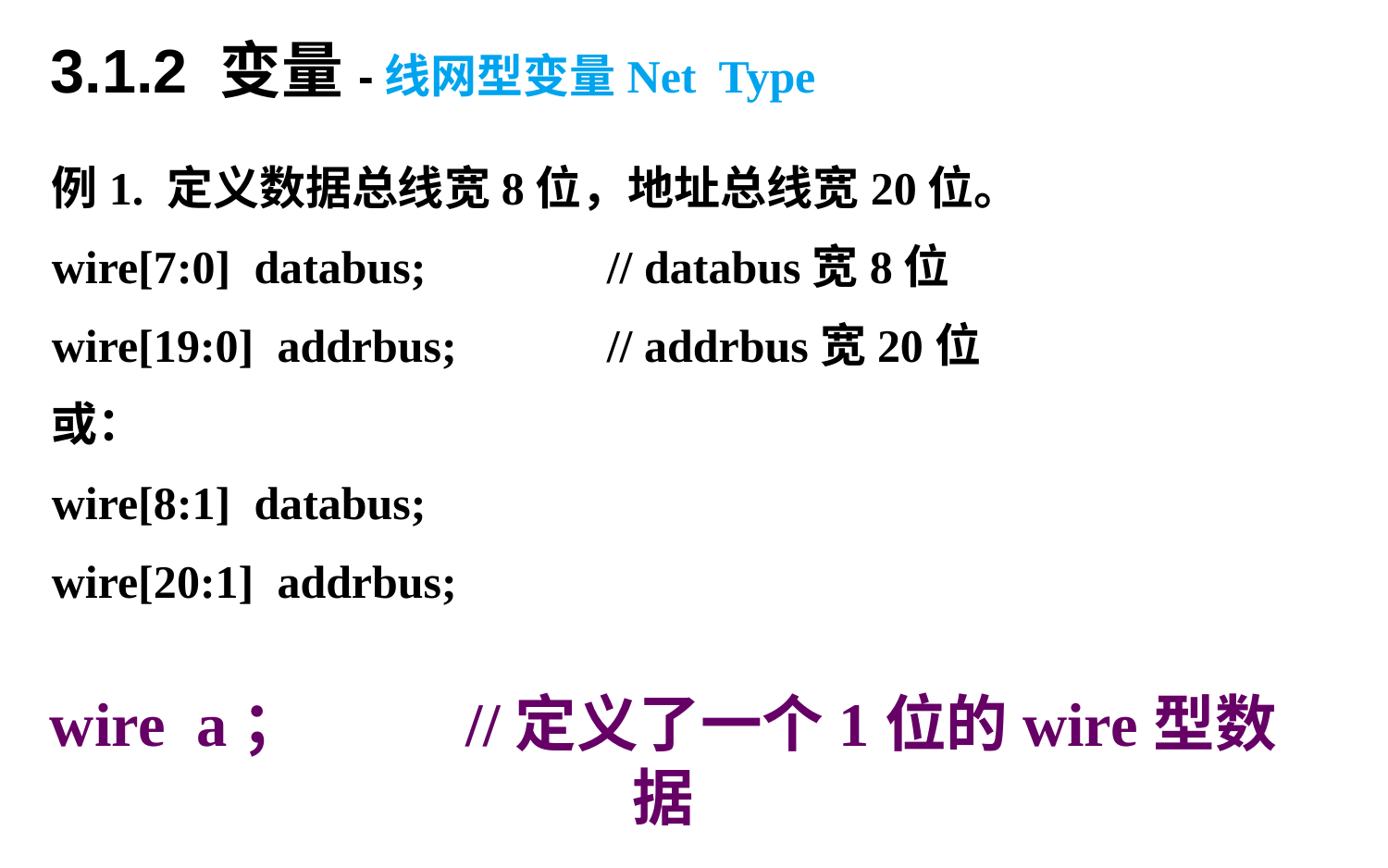

3.1.2 变量-线网型变量Net  Type
例1. 定义数据总线宽8位，地址总线宽20位。
wire[7:0]  databus;		// databus宽8位
wire[19:0]  addrbus;		// addrbus宽20位
或：
wire[8:1]  databus;
wire[20:1]  addrbus;
wire  a；		//定义了一个1位的wire型数据